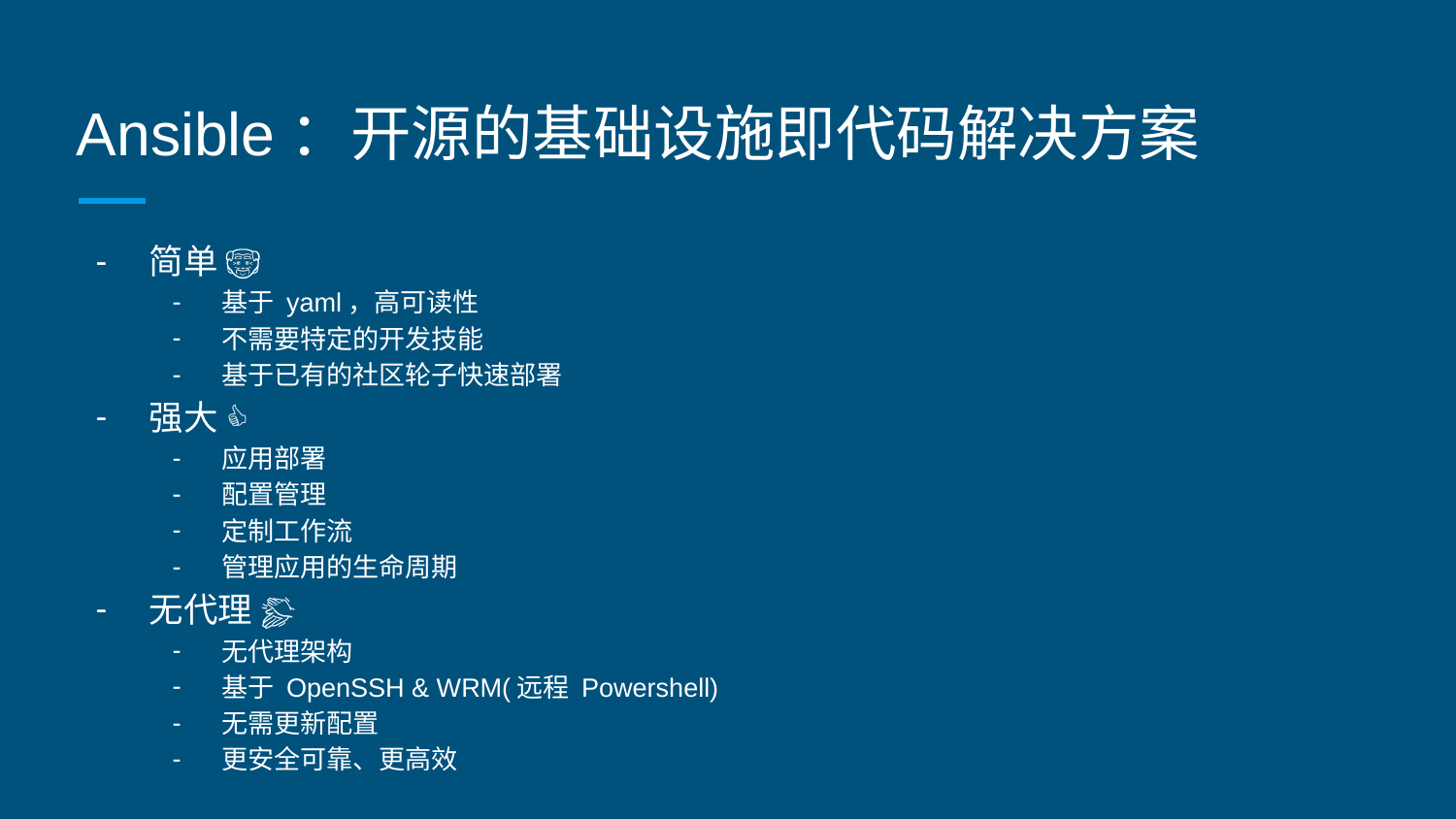

# Ansible：开源的基础设施即代码解决方案
简单 👴
基于 yaml，高可读性
不需要特定的开发技能
基于已有的社区轮子快速部署
强大 👍
应用部署
配置管理
定制工作流
管理应用的生命周期
无代理 👏
无代理架构
基于 OpenSSH & WRM(远程 Powershell)
无需更新配置
更安全可靠、更高效